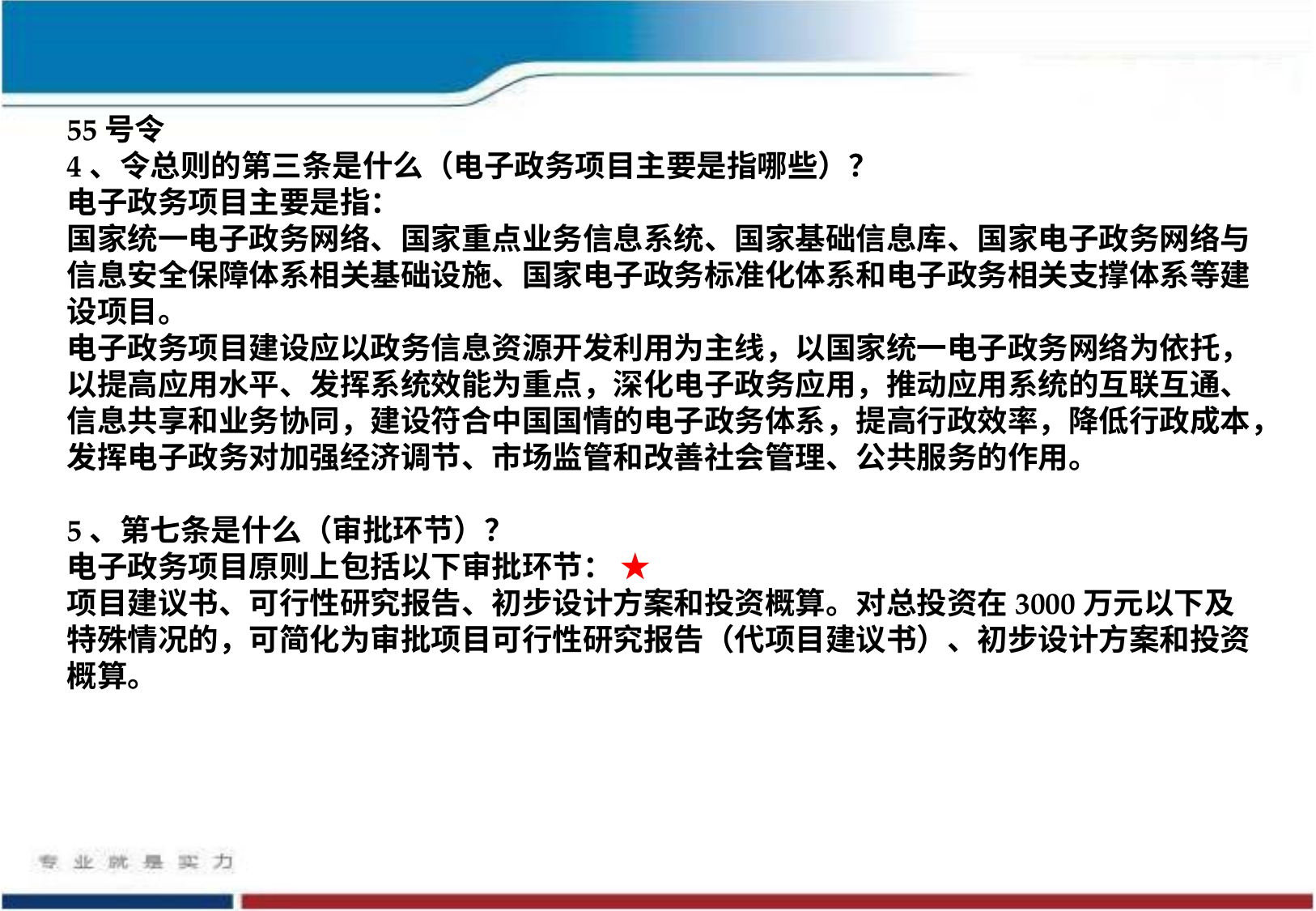

55号令
4、令总则的第三条是什么（电子政务项目主要是指哪些）？
电子政务项目主要是指：
国家统一电子政务网络、国家重点业务信息系统、国家基础信息库、国家电子政务网络与信息安全保障体系相关基础设施、国家电子政务标准化体系和电子政务相关支撑体系等建设项目。
电子政务项目建设应以政务信息资源开发利用为主线，以国家统一电子政务网络为依托，以提高应用水平、发挥系统效能为重点，深化电子政务应用，推动应用系统的互联互通、信息共享和业务协同，建设符合中国国情的电子政务体系，提高行政效率，降低行政成本，发挥电子政务对加强经济调节、市场监管和改善社会管理、公共服务的作用。

5、第七条是什么（审批环节）？
电子政务项目原则上包括以下审批环节： ★
项目建议书、可行性研究报告、初步设计方案和投资概算。对总投资在3000万元以下及特殊情况的，可简化为审批项目可行性研究报告（代项目建议书）、初步设计方案和投资概算。